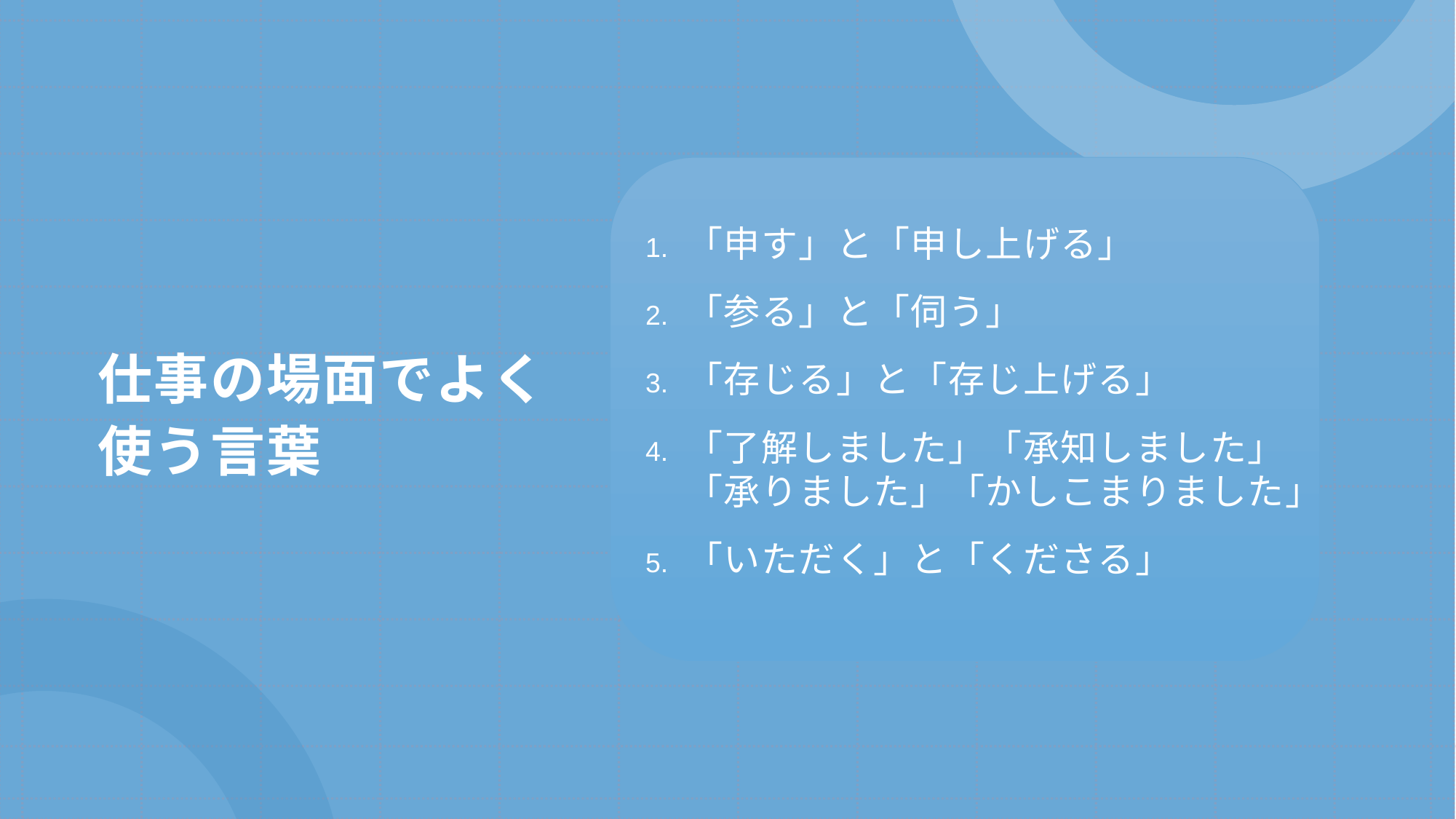

「申す」と「申し上げる」
「参る」と「伺う」
「存じる」と「存じ上げる」
「了解しました」「承知しました」「承りました」「かしこまりました」
「いただく」と「くださる」
# 仕事の場面でよく使う言葉